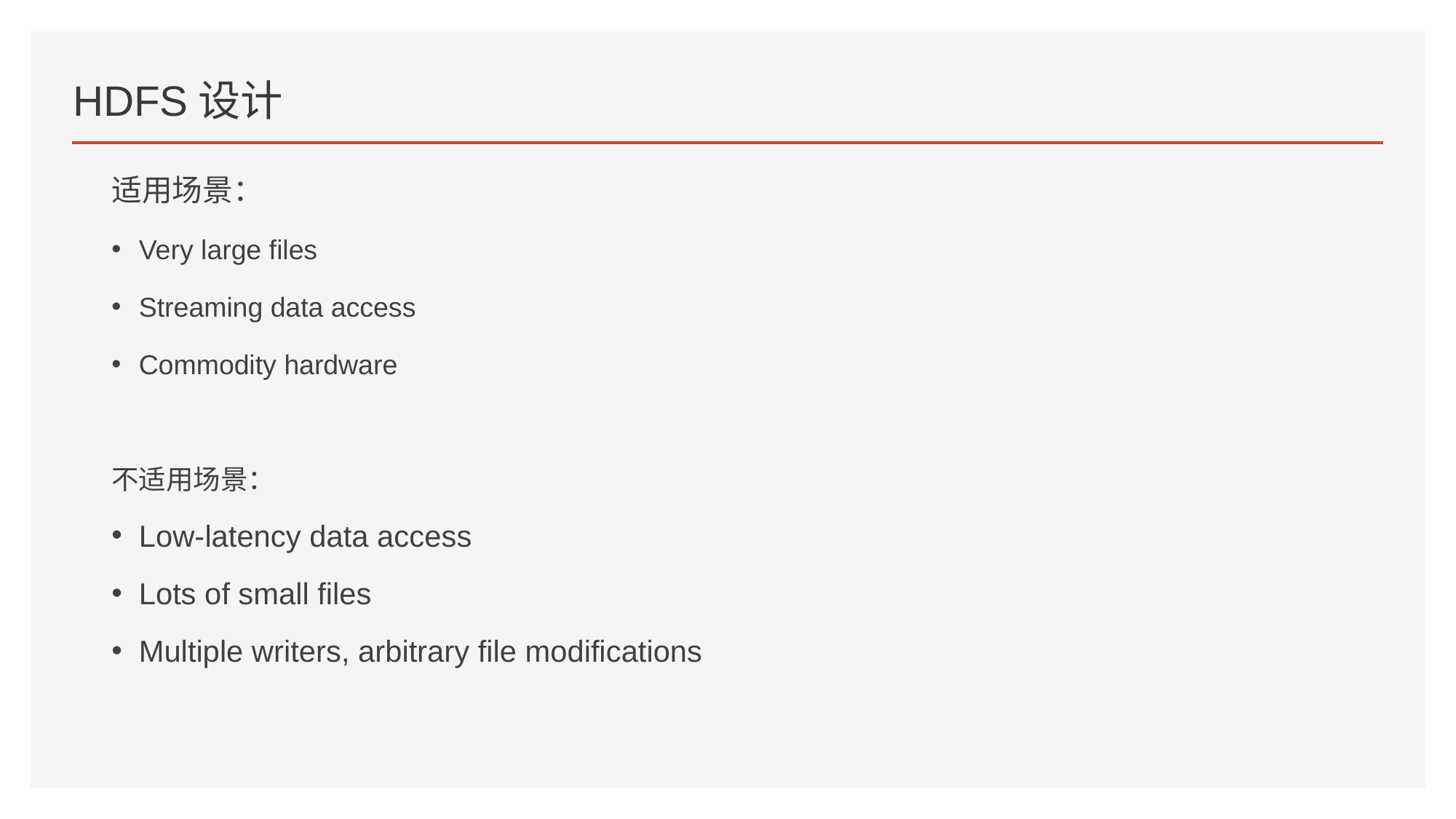

# HDFS设计
适用场景：
Very large files
Streaming data access
Commodity hardware

不适用场景：
Low-latency data access
Lots of small files
Multiple writers, arbitrary file modifications